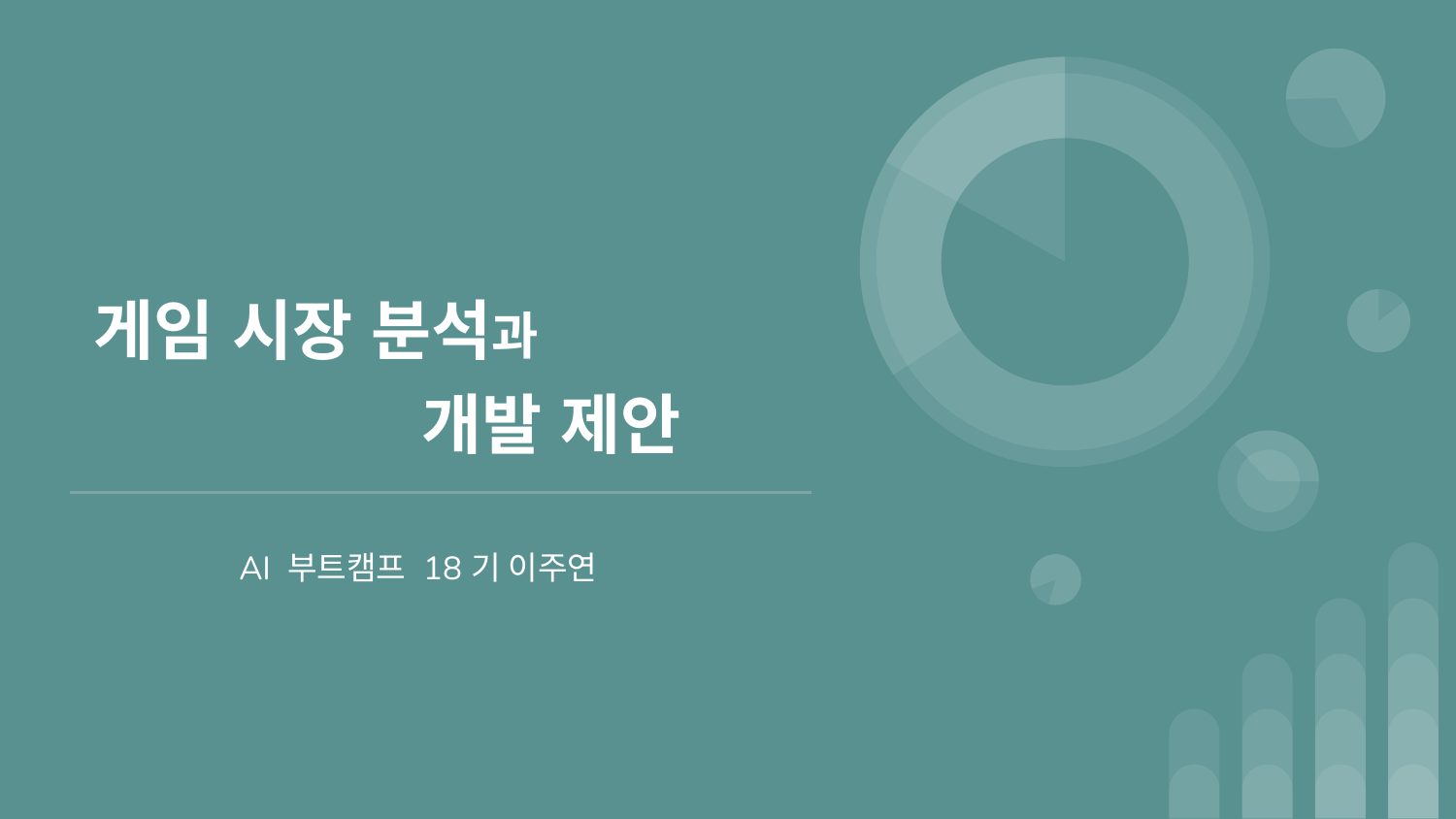

# 게임 시장 분석과
개발 제안
AI 부트캠프 18기 이주연